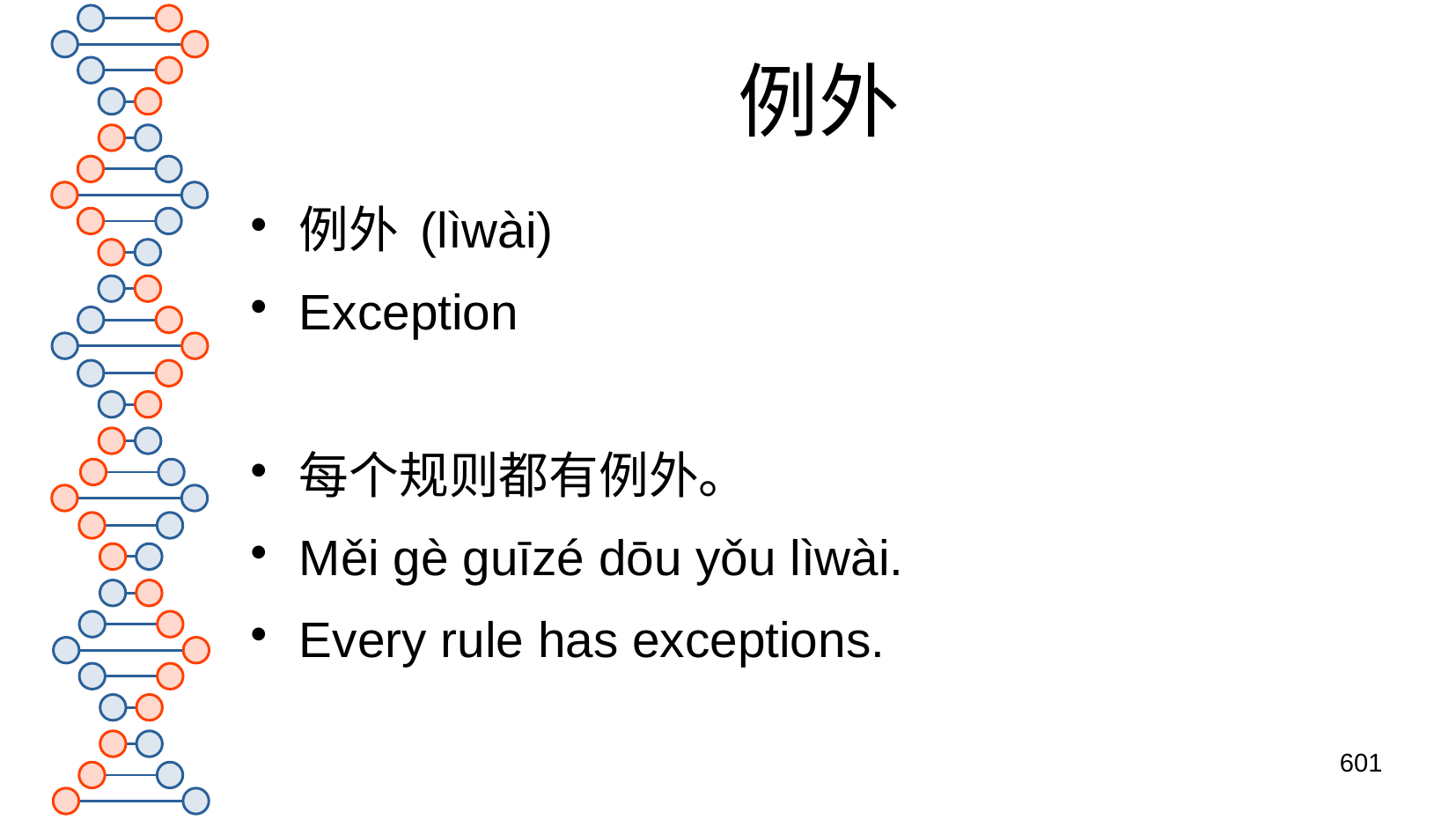

# 例外
例外 (lìwài)
Exception

每个规则都有例外。
Měi gè guīzé dōu yǒu lìwài.
Every rule has exceptions.
601